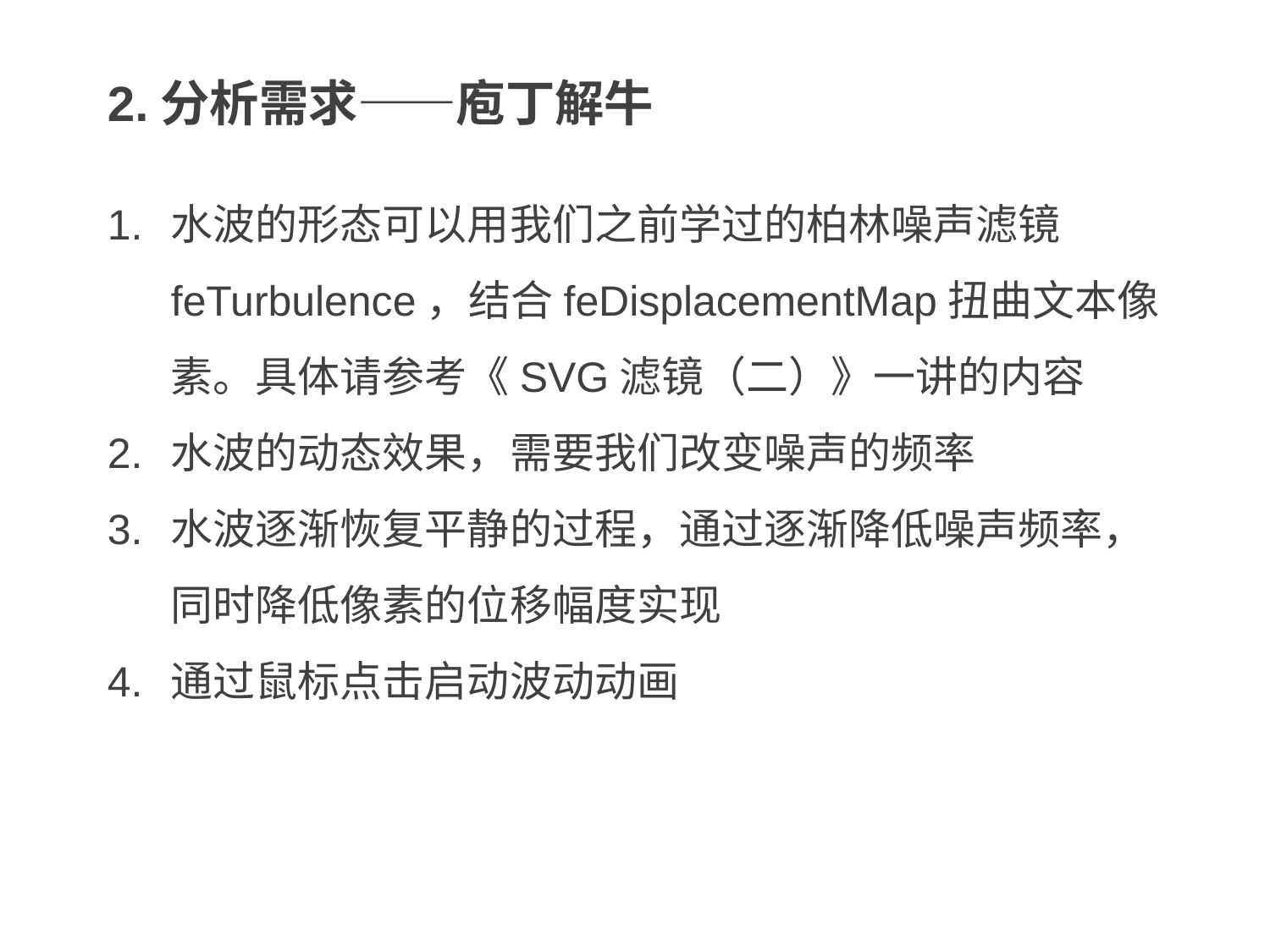

2.分析需求——庖丁解牛
水波的形态可以用我们之前学过的柏林噪声滤镜feTurbulence，结合feDisplacementMap扭曲文本像素。具体请参考《SVG滤镜（二）》一讲的内容
水波的动态效果，需要我们改变噪声的频率
水波逐渐恢复平静的过程，通过逐渐降低噪声频率，同时降低像素的位移幅度实现
通过鼠标点击启动波动动画